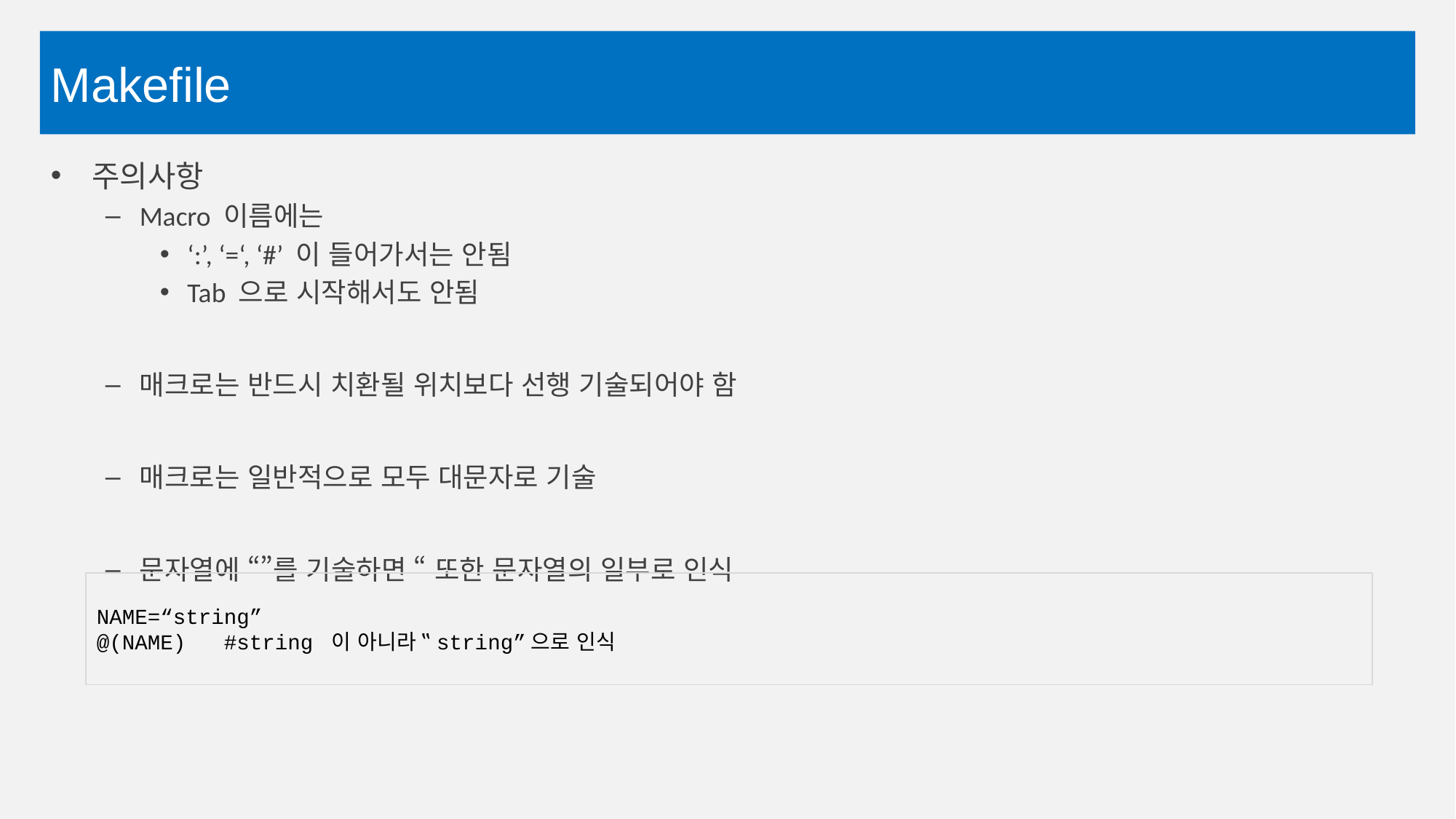

# Makefile
주의사항
Macro 이름에는
‘:’, ‘=‘, ‘#’ 이 들어가서는 안됨
Tab 으로 시작해서도 안됨

매크로는 반드시 치환될 위치보다 선행 기술되어야 함

매크로는 일반적으로 모두 대문자로 기술

문자열에 “”를 기술하면 “ 또한 문자열의 일부로 인식
NAME=“string”
@(NAME)   #string 이 아니라 “string”으로 인식